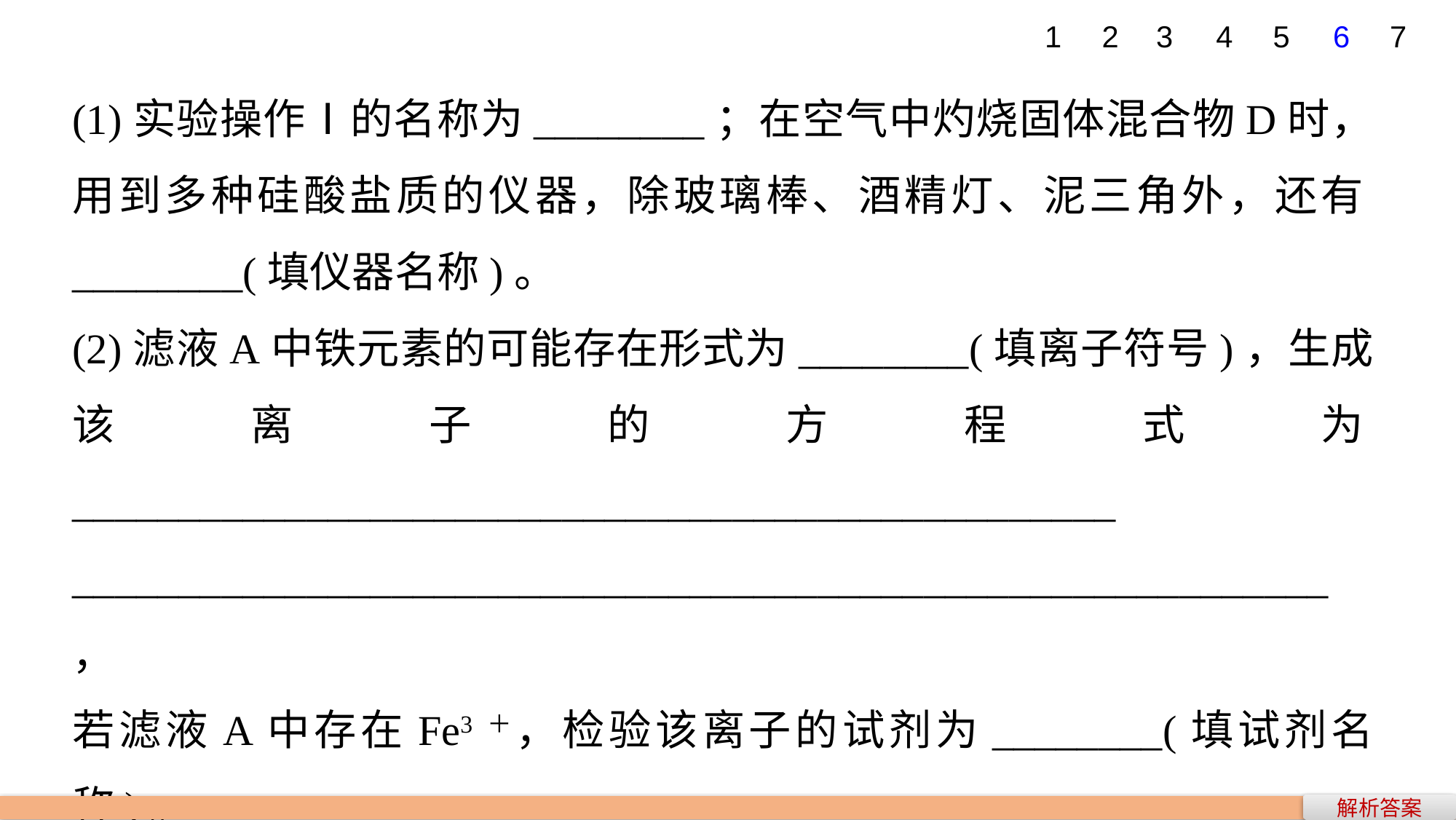

1
2
3
4
5
6
7
(1)实验操作Ⅰ的名称为________；在空气中灼烧固体混合物D时，用到多种硅酸盐质的仪器，除玻璃棒、酒精灯、泥三角外，还有________(填仪器名称)。
(2)滤液A中铁元素的可能存在形式为________(填离子符号)，生成该离子的方程式为_________________________________________________
___________________________________________________________，
若滤液A中存在Fe3＋，检验该离子的试剂为________(填试剂名称)。
(3)金属E和固体F反应发生的某一反应可用于焊接钢轨，该反应化学方程式为_____________________________________________________。
解析答案